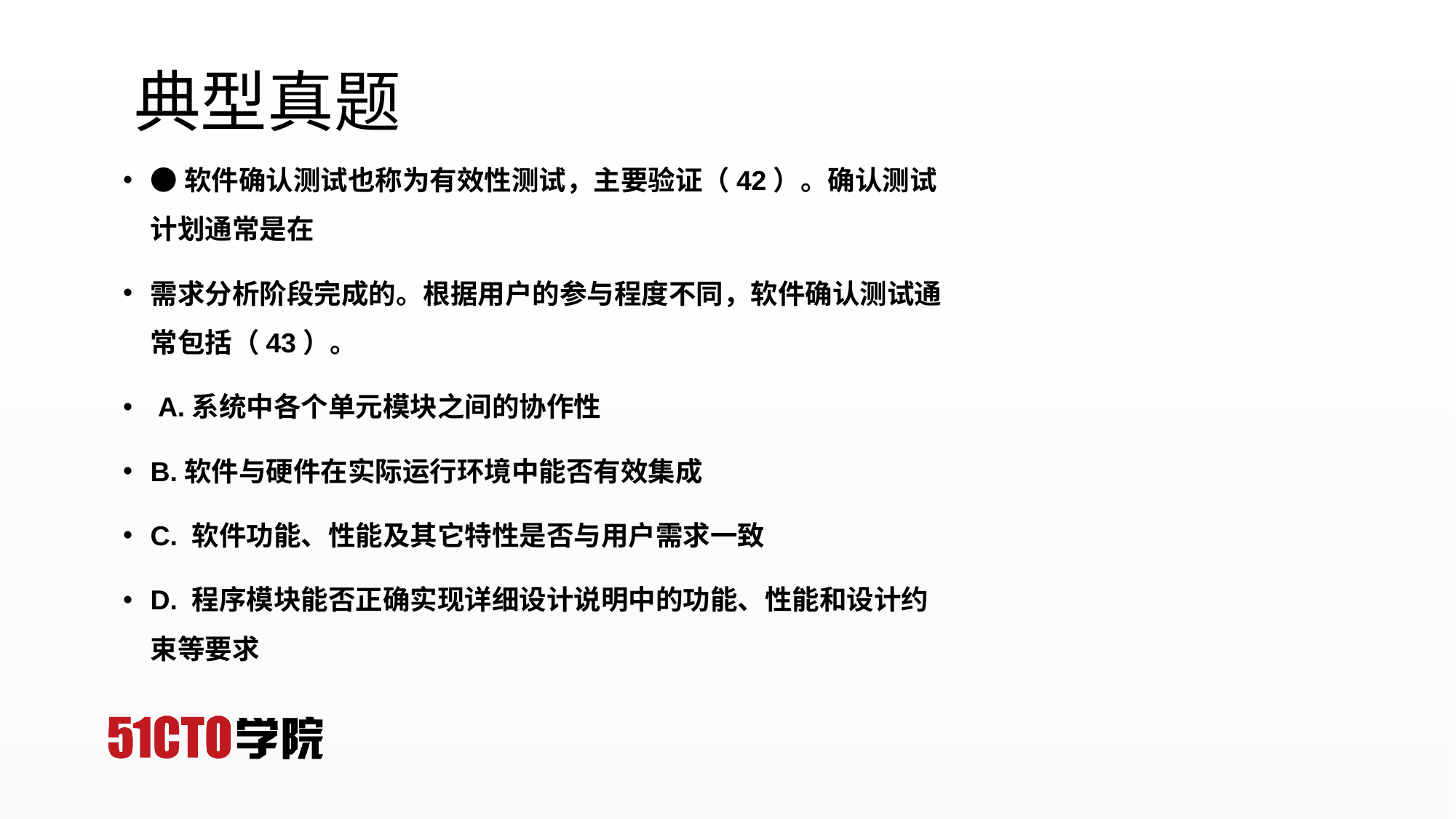

# 典型真题
●软件确认测试也称为有效性测试，主要验证（42）。确认测试计划通常是在
需求分析阶段完成的。根据用户的参与程度不同，软件确认测试通常包括（43）。
 A.系统中各个单元模块之间的协作性
B.软件与硬件在实际运行环境中能否有效集成
C. 软件功能、性能及其它特性是否与用户需求一致
D. 程序模块能否正确实现详细设计说明中的功能、性能和设计约束等要求